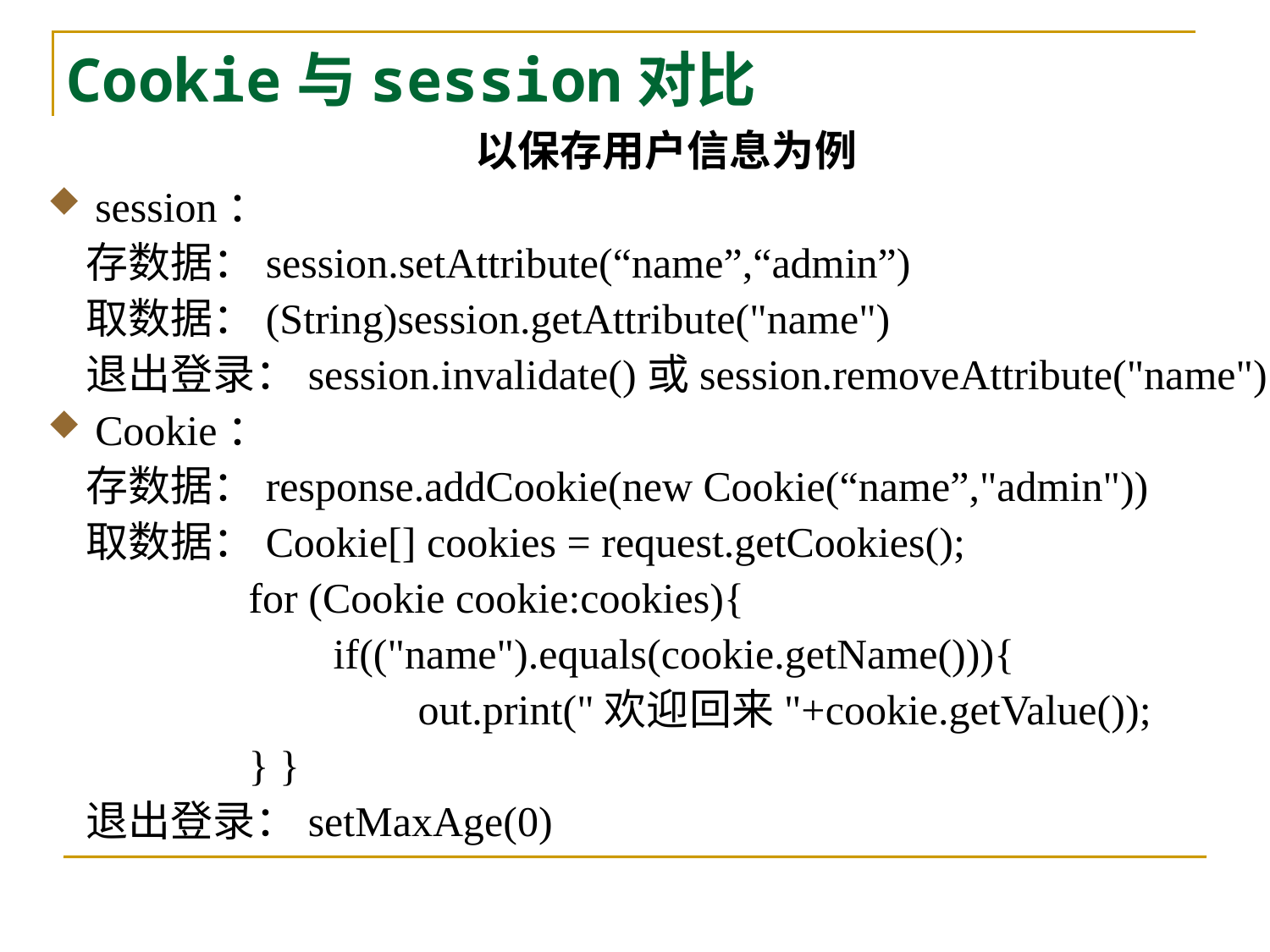

# Cookie与session对比
以保存用户信息为例
session：
   存数据：session.setAttribute(“name”,“admin”)
   取数据：(String)session.getAttribute("name")
   退出登录：session.invalidate()或session.removeAttribute("name")
Cookie：
   存数据：response.addCookie(new Cookie(“name”,"admin"))
   取数据：Cookie[] cookies = request.getCookies();
	       for (Cookie cookie:cookies){ 						   if(("name").equals(cookie.getName())){
		           out.print("欢迎回来"+cookie.getValue());
	       } }
   退出登录：setMaxAge(0)